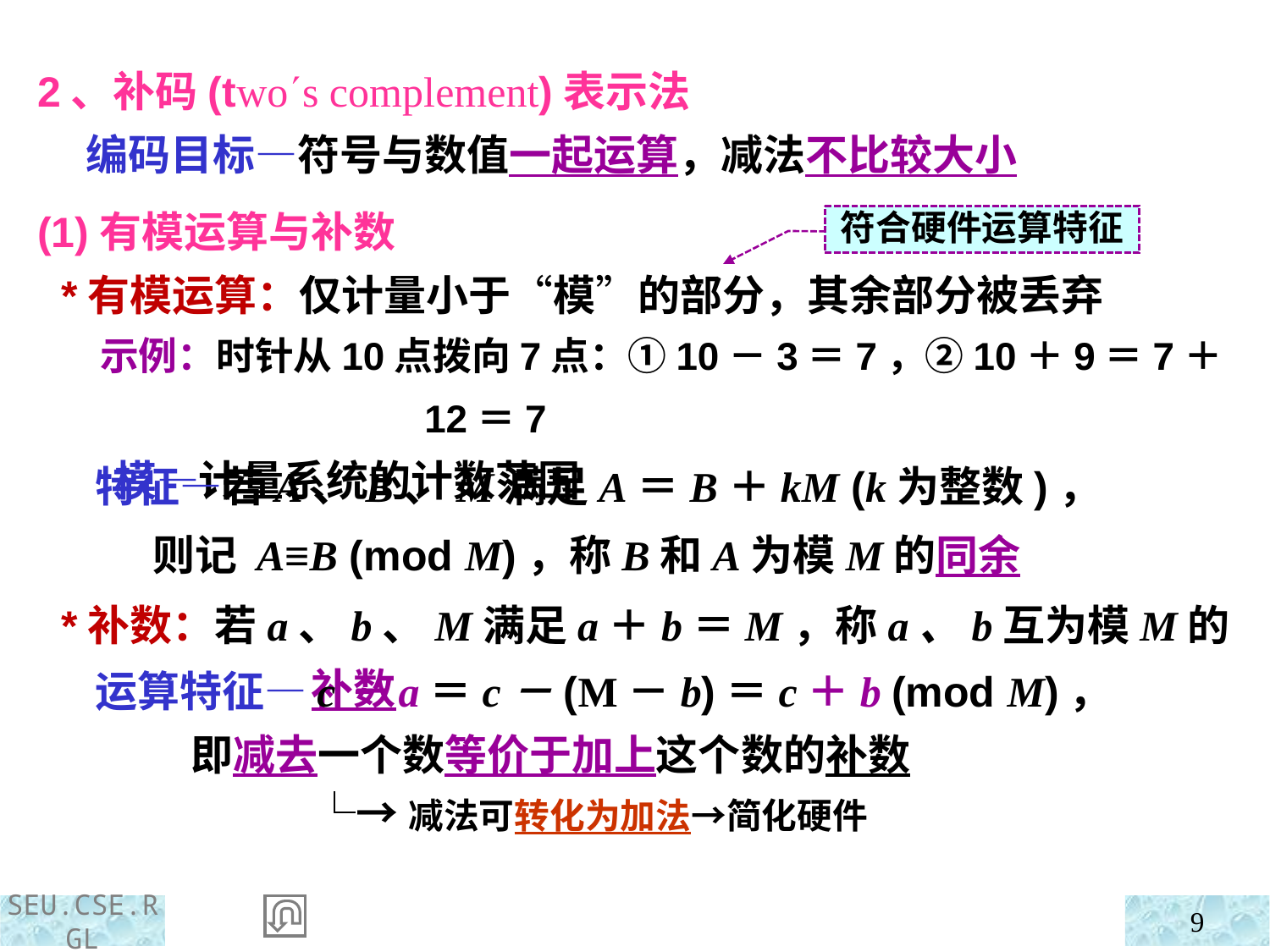

2、补码(two′s complement)表示法
    编码目标—符号与数值一起运算，减法不比较大小
(1)有模运算与补数
  *有模运算：仅计量小于“模”的部分，其余部分被丢弃
      示例：时针从10点拨向7点：①10－3＝7，②10＋9＝7＋12＝7
       模—计量系统的计数范围
符合硬件运算特征
     特征—若A、B、M满足A＝B＋kM (k为整数)，
           则记 A≡B (mod M)，称B和A为模M的同余
  *补数：若a、b、M满足a＋b＝M，称a、b互为模M的补数
     运算特征—c－a＝c－(M－b)＝c＋b (mod M)，
               即减去一个数等价于加上这个数的补数
                             └→减法可转化为加法→简化硬件

9